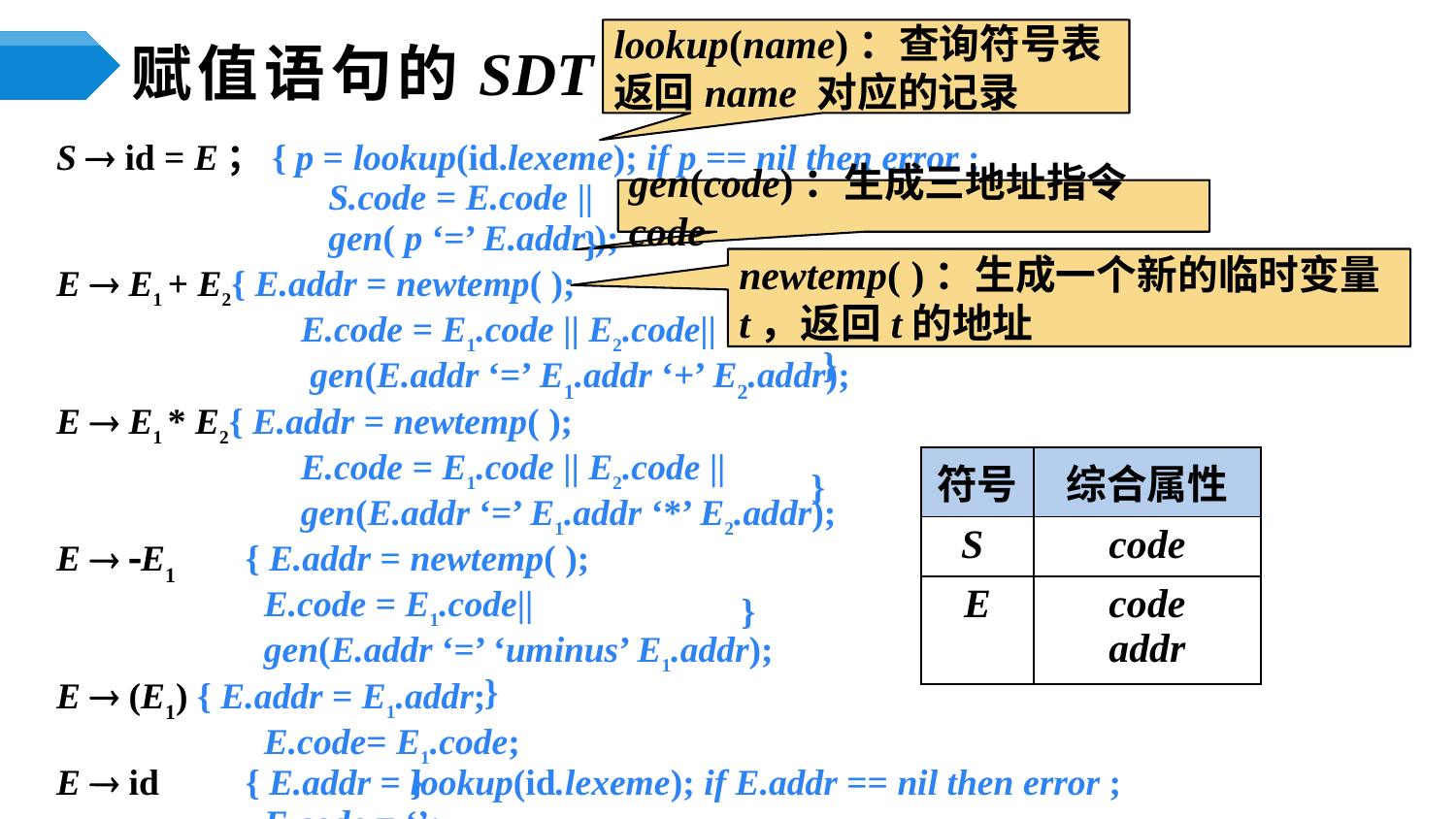

lookup(name)：查询符号表返回name 对应的记录
# 赋值语句的SDT
S → id = E；{ p = lookup(id.lexeme); if p == nil then error ;
		         S.code = E.code ||
		         gen( p ‘=’ E.addr );
E → E1 + E2{ E.addr = newtemp( );
		      E.code = E1.code || E2.code||
 	      	       gen(E.addr ‘=’ E1.addr ‘+’ E2.addr);
E → E1 * E2{ E.addr = newtemp( );
		      E.code = E1.code || E2.code ||
		      gen(E.addr ‘=’ E1.addr ‘*’ E2.addr);
E → −E1 	{ E.addr = newtemp( );
		  E.code = E1.code||
		  gen(E.addr ‘=’ ‘uminus’ E1.addr);
E → (E1) { E.addr = E1.addr;
		  E.code= E1.code;
E → id   	{ E.addr = lookup(id.lexeme); if E.addr == nil then error ;
  		  E.code = ‘’;
gen(code)：生成三地址指令code
}
newtemp( )：生成一个新的临时变量t，返回t的地址
}
| 符号 | 综合属性 |
| --- | --- |
| S | code |
| E | code addr |
}
}
}
}